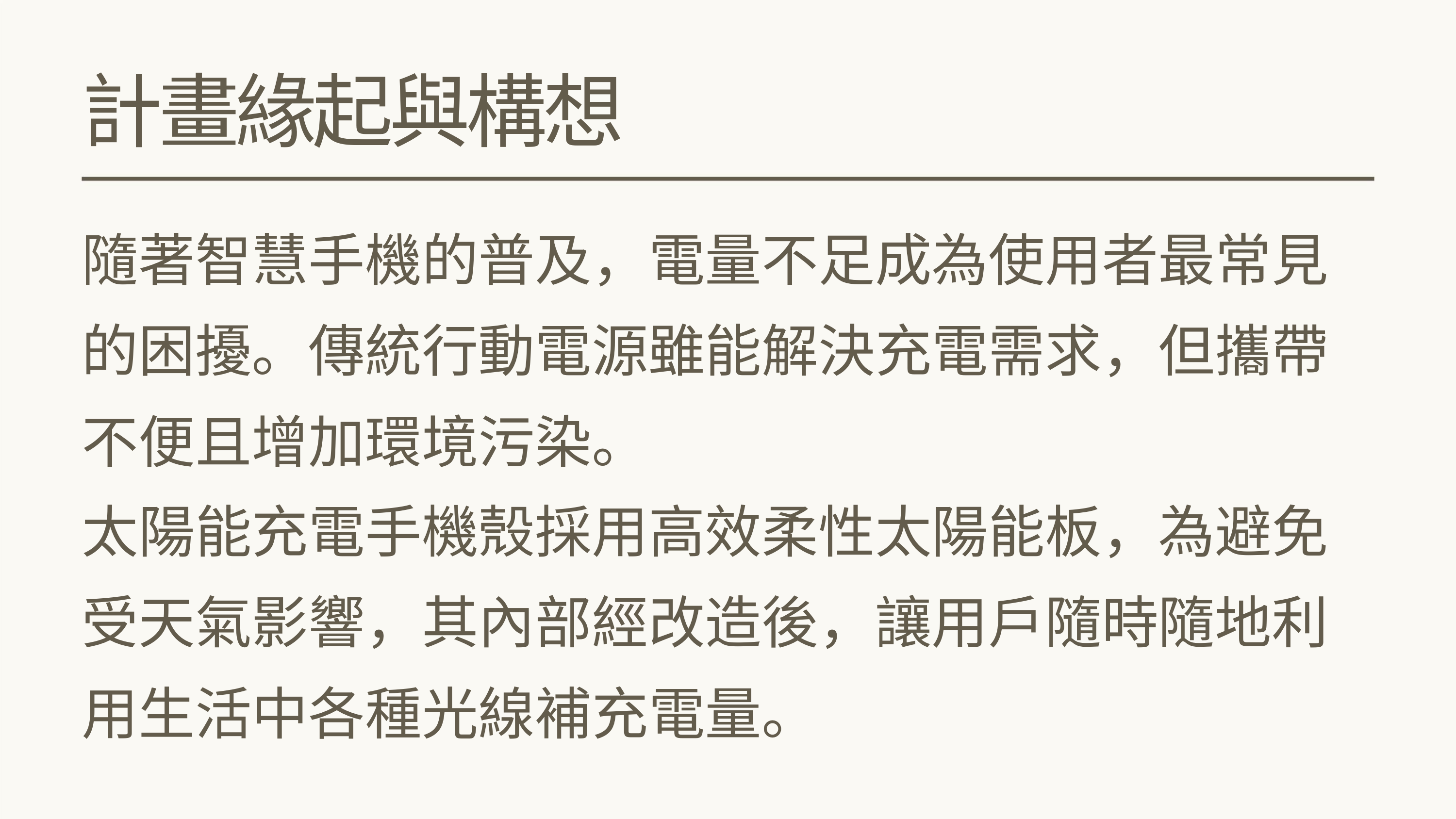

計畫緣起與構想
隨著智慧手機的普及，電量不足成為使用者最常見
的困擾。傳統行動電源雖能解決充電需求，但攜帶
不便且增加環境污染。
太陽能充電手機殼採用高效柔性太陽能板，為避免
受天氣影響，其內部經改造後，讓用戶隨時隨地利
用生活中各種光線補充電量。